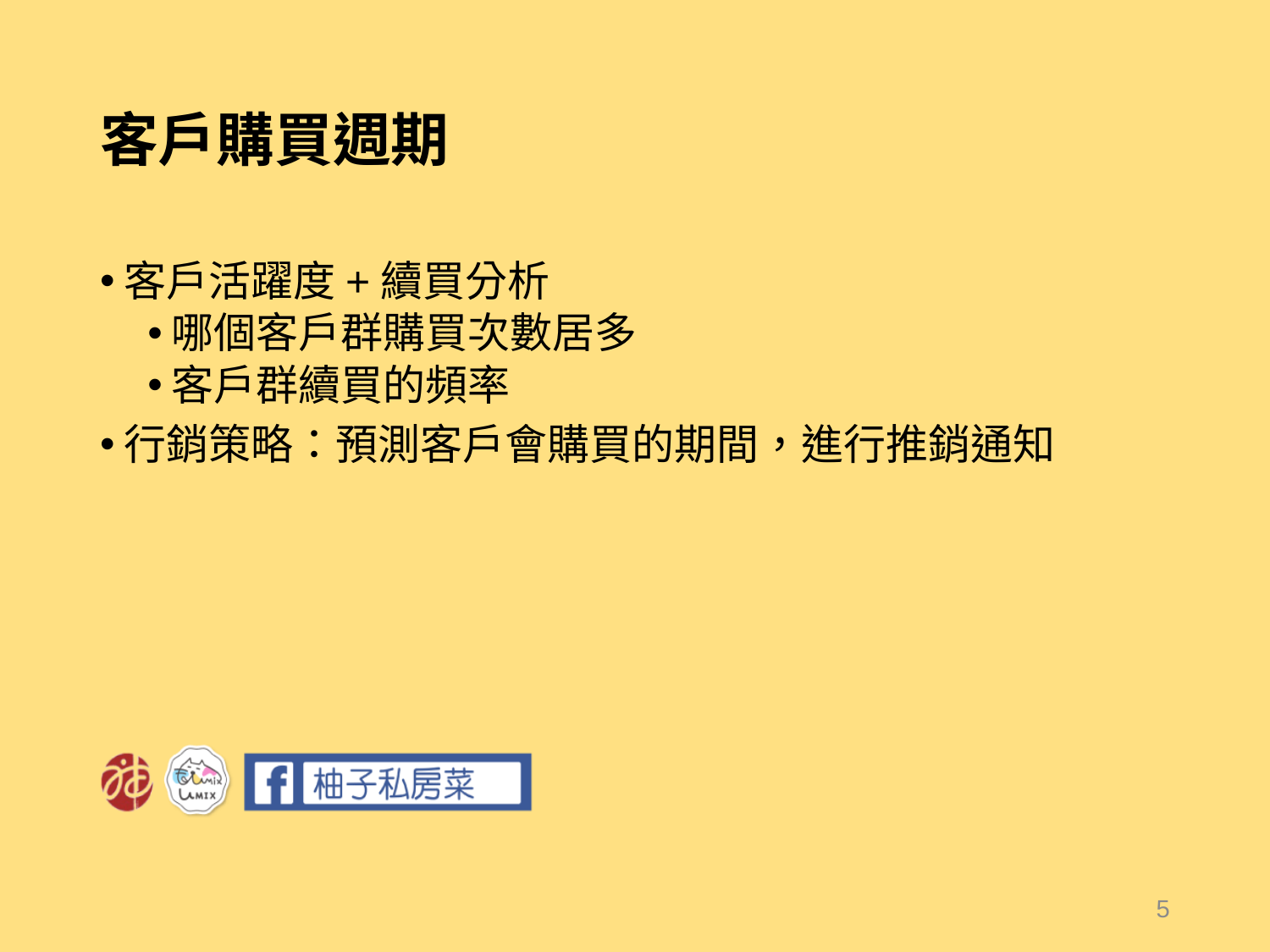

# 客戶購買週期
客戶活躍度+續買分析
哪個客戶群購買次數居多
客戶群續買的頻率
行銷策略：預測客戶會購買的期間，進行推銷通知
5